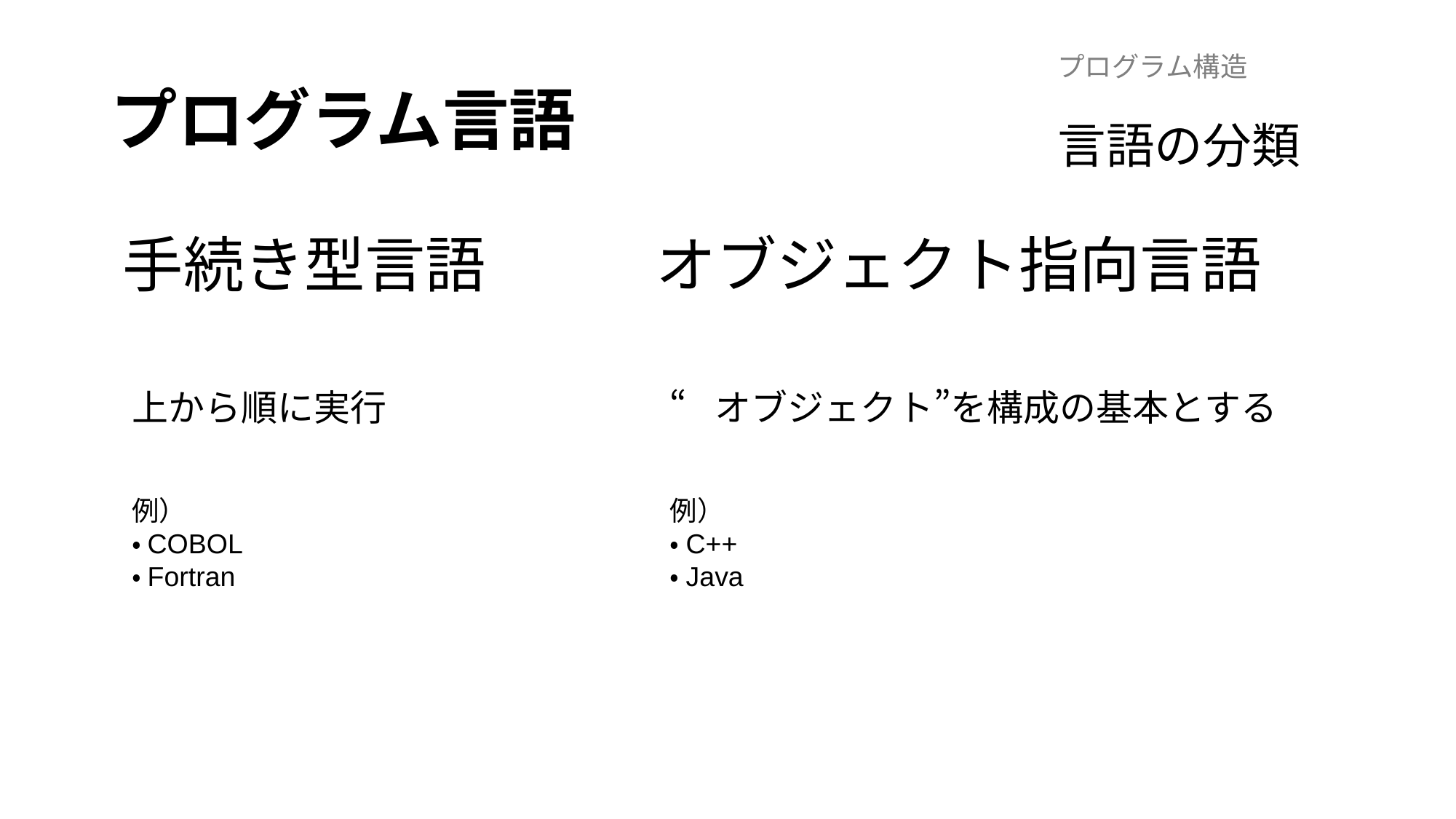

# プログラム言語
プログラム構造

言語の分類
手続き型言語
オブジェクト指向言語
上から順に実行

例）
・COBOL
・Fortran
“オブジェクト”を構成の基本とする

例）
・C++
・Java